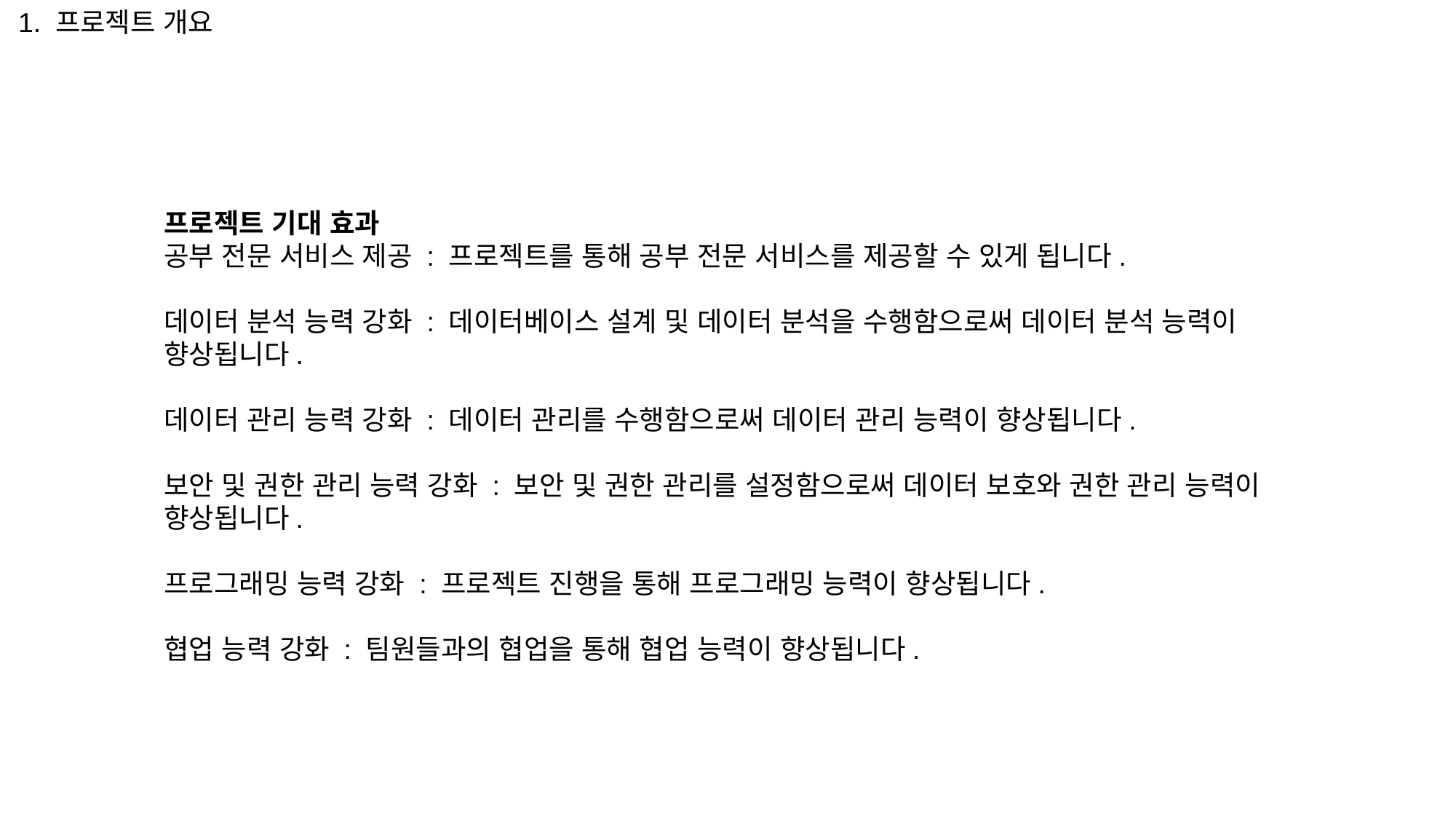

1. 프로젝트 개요
프로젝트 기대 효과
공부 전문 서비스 제공 : 프로젝트를 통해 공부 전문 서비스를 제공할 수 있게 됩니다.

데이터 분석 능력 강화 : 데이터베이스 설계 및 데이터 분석을 수행함으로써 데이터 분석 능력이 향상됩니다.

데이터 관리 능력 강화 : 데이터 관리를 수행함으로써 데이터 관리 능력이 향상됩니다.

보안 및 권한 관리 능력 강화 : 보안 및 권한 관리를 설정함으로써 데이터 보호와 권한 관리 능력이 향상됩니다.

프로그래밍 능력 강화 : 프로젝트 진행을 통해 프로그래밍 능력이 향상됩니다.

협업 능력 강화 : 팀원들과의 협업을 통해 협업 능력이 향상됩니다.